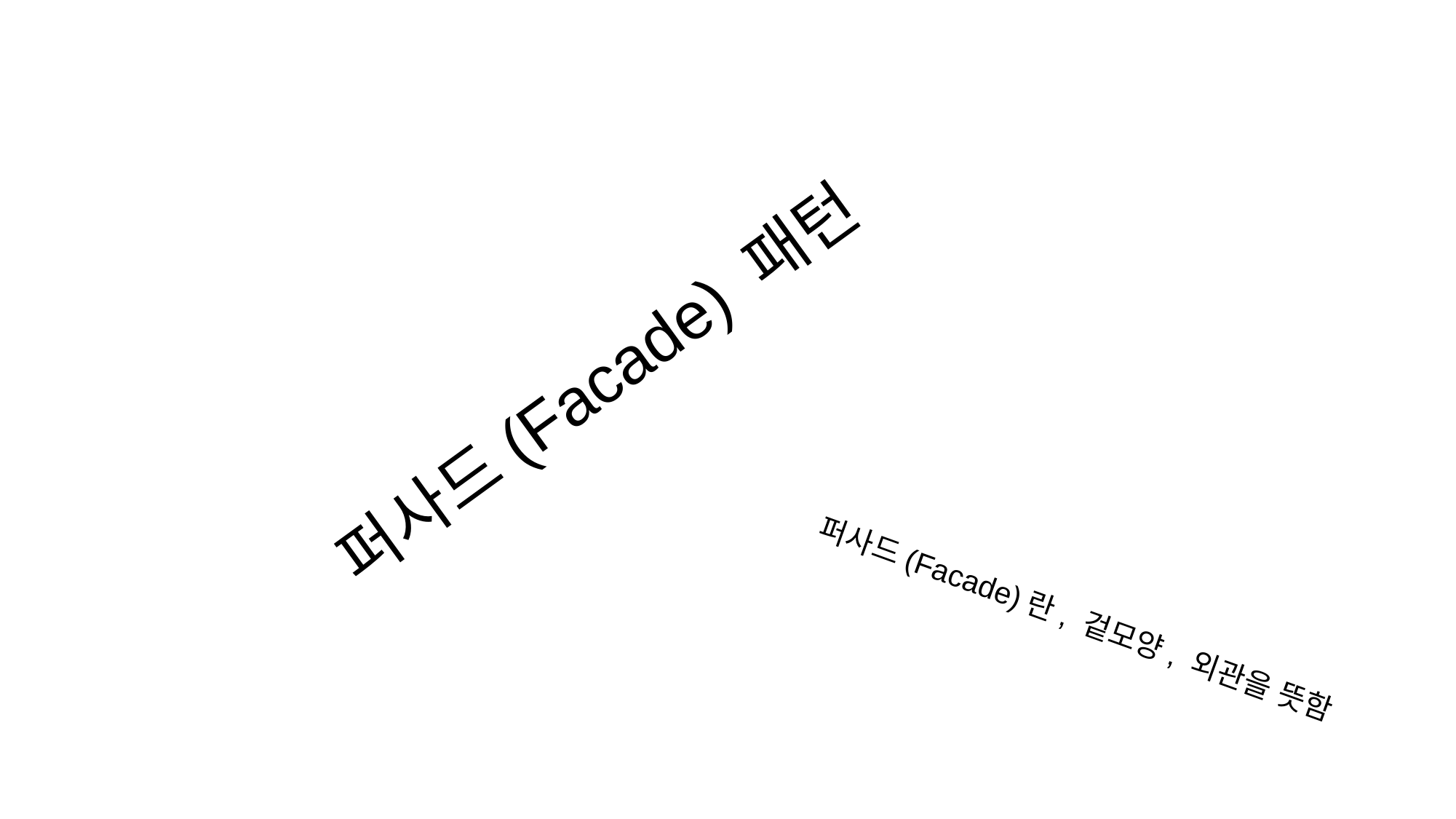

# 퍼사드(Facade) 패턴
퍼사드(Facade)란, 겉모양, 외관을 뜻함